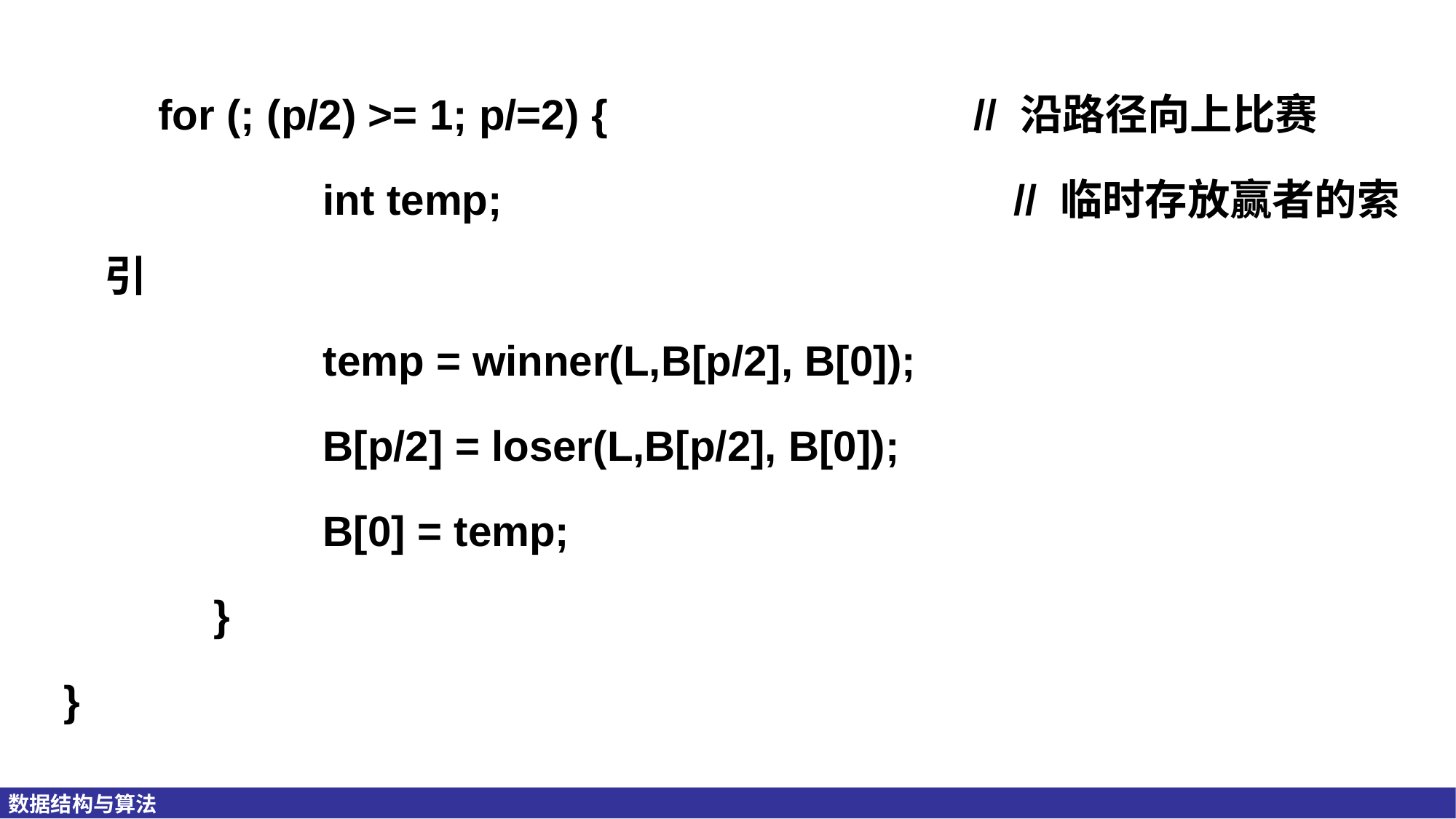

for (; (p/2) >= 1; p/=2) {                               // 沿路径向上比赛
			int temp; 	                                        // 临时存放赢者的索引
			temp = winner(L,B[p/2], B[0]);
			B[p/2] = loser(L,B[p/2], B[0]);
			B[0] = temp;
		}
}